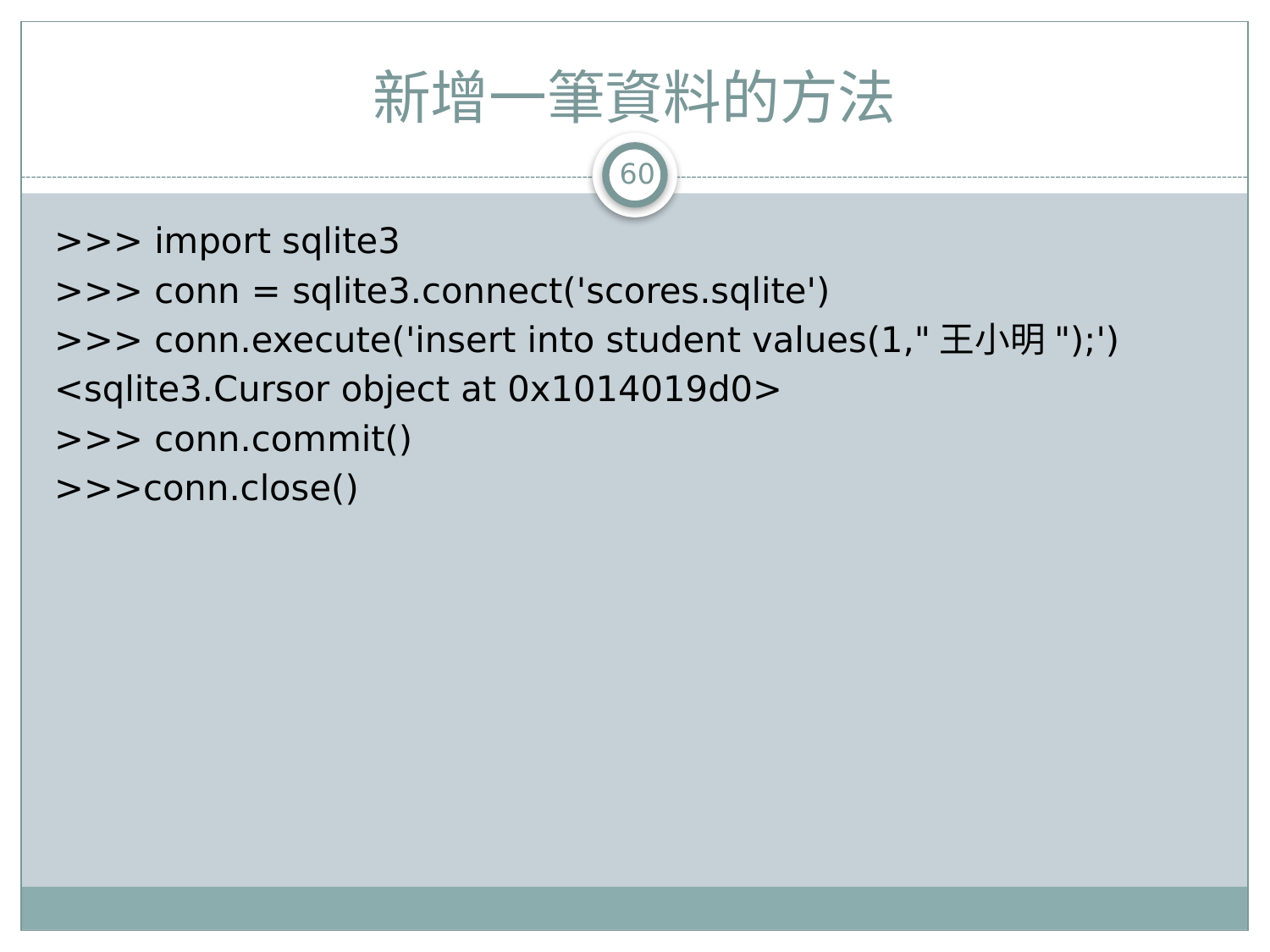

# 新增一筆資料的方法
60
>>> import sqlite3
>>> conn = sqlite3.connect('scores.sqlite')
>>> conn.execute('insert into student values(1,"王小明");')
<sqlite3.Cursor object at 0x1014019d0>
>>> conn.commit()
>>>conn.close()